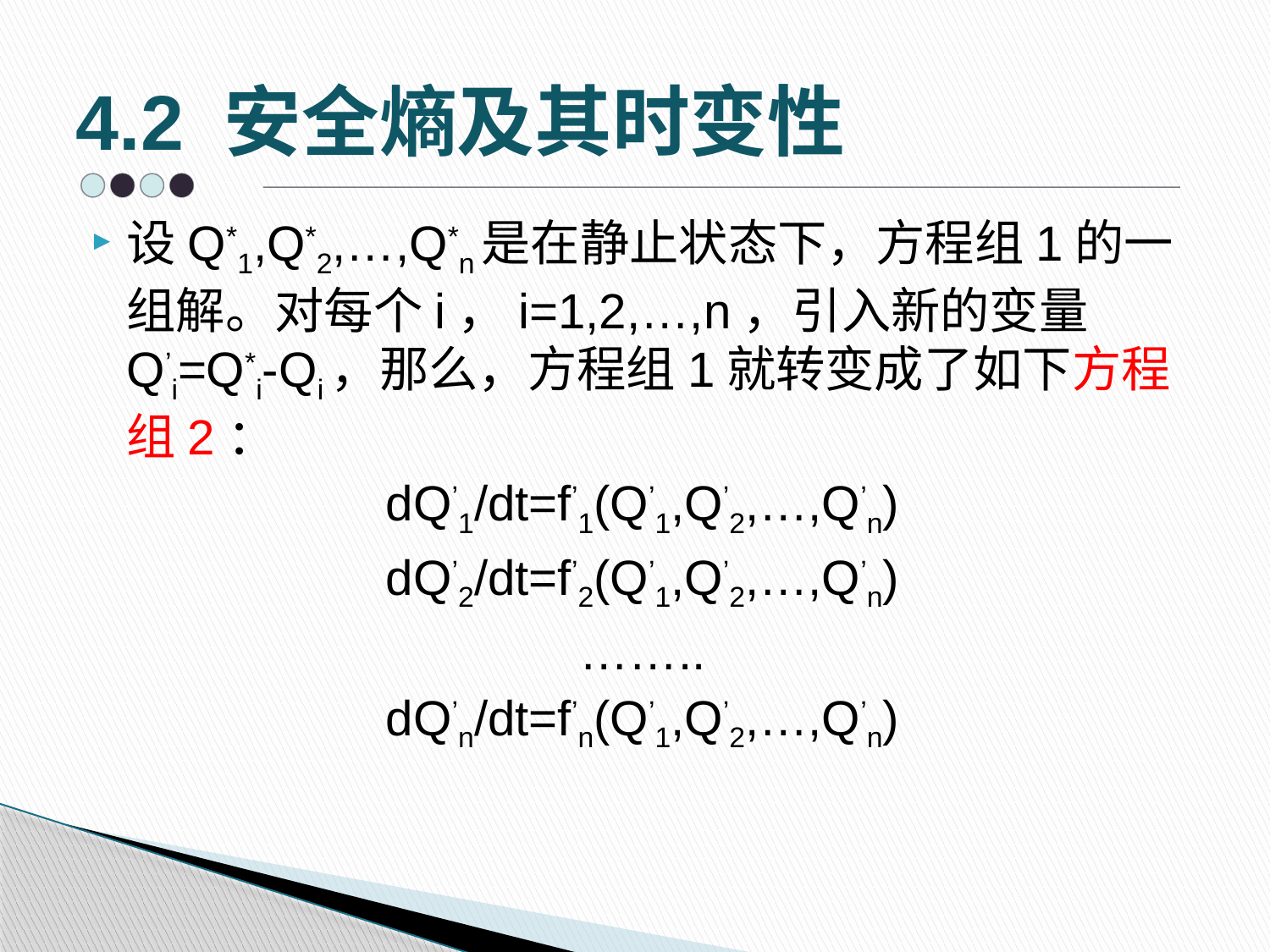

# 4.2 安全熵及其时变性

设Q*1,Q*2,…,Q*n是在静止状态下，方程组1的一组解。对每个i，i=1,2,…,n，引入新的变量Q’i=Q*i-Qi，那么，方程组1就转变成了如下方程组2：
dQ’1/dt=f’1(Q’1,Q’2,…,Q’n)
dQ’2/dt=f’2(Q’1,Q’2,…,Q’n)
……..
dQ’n/dt=f’n(Q’1,Q’2,…,Q’n)